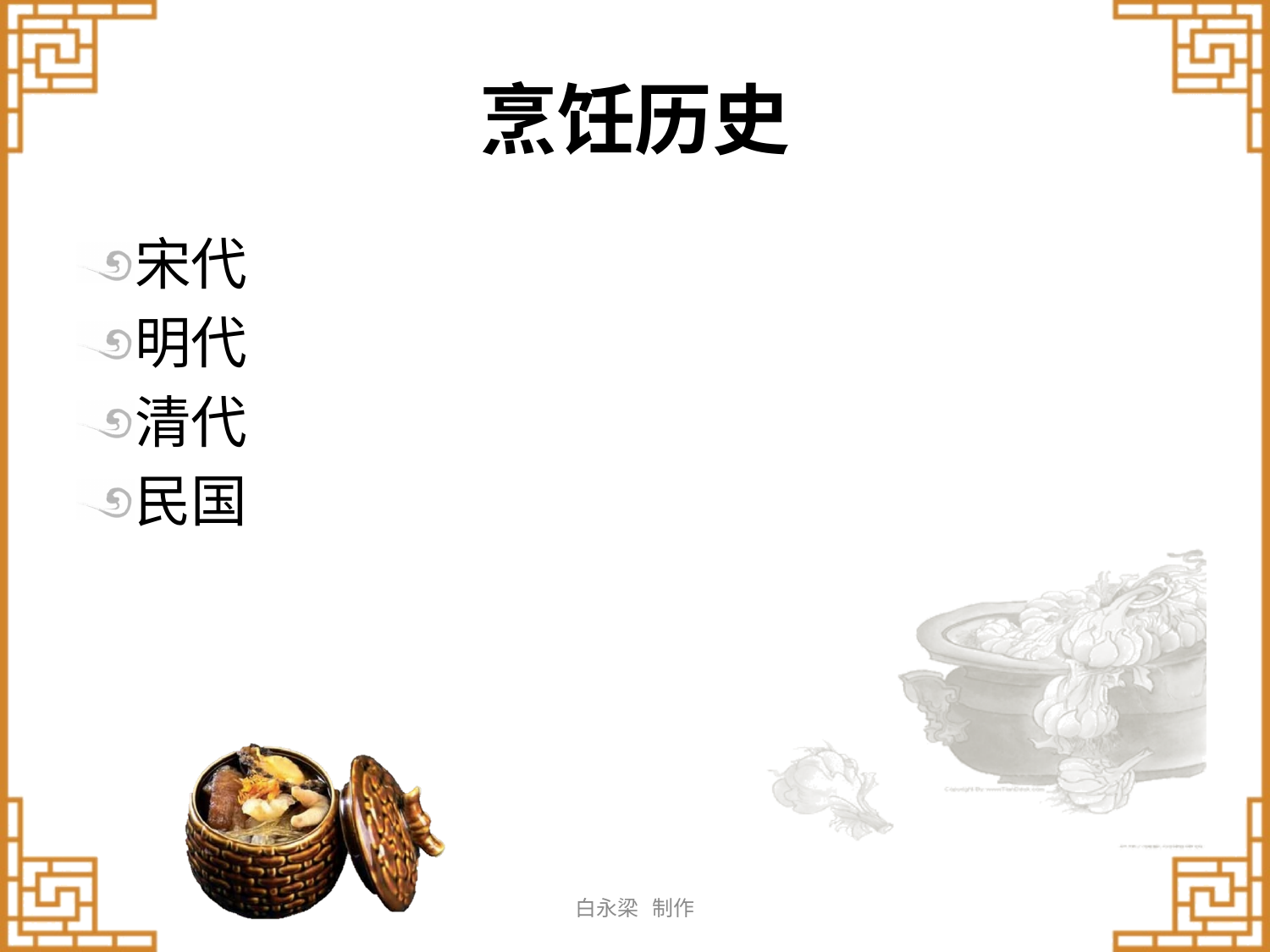

# 烹饪历史
宋代
明代
清代
民国
白永梁  制作